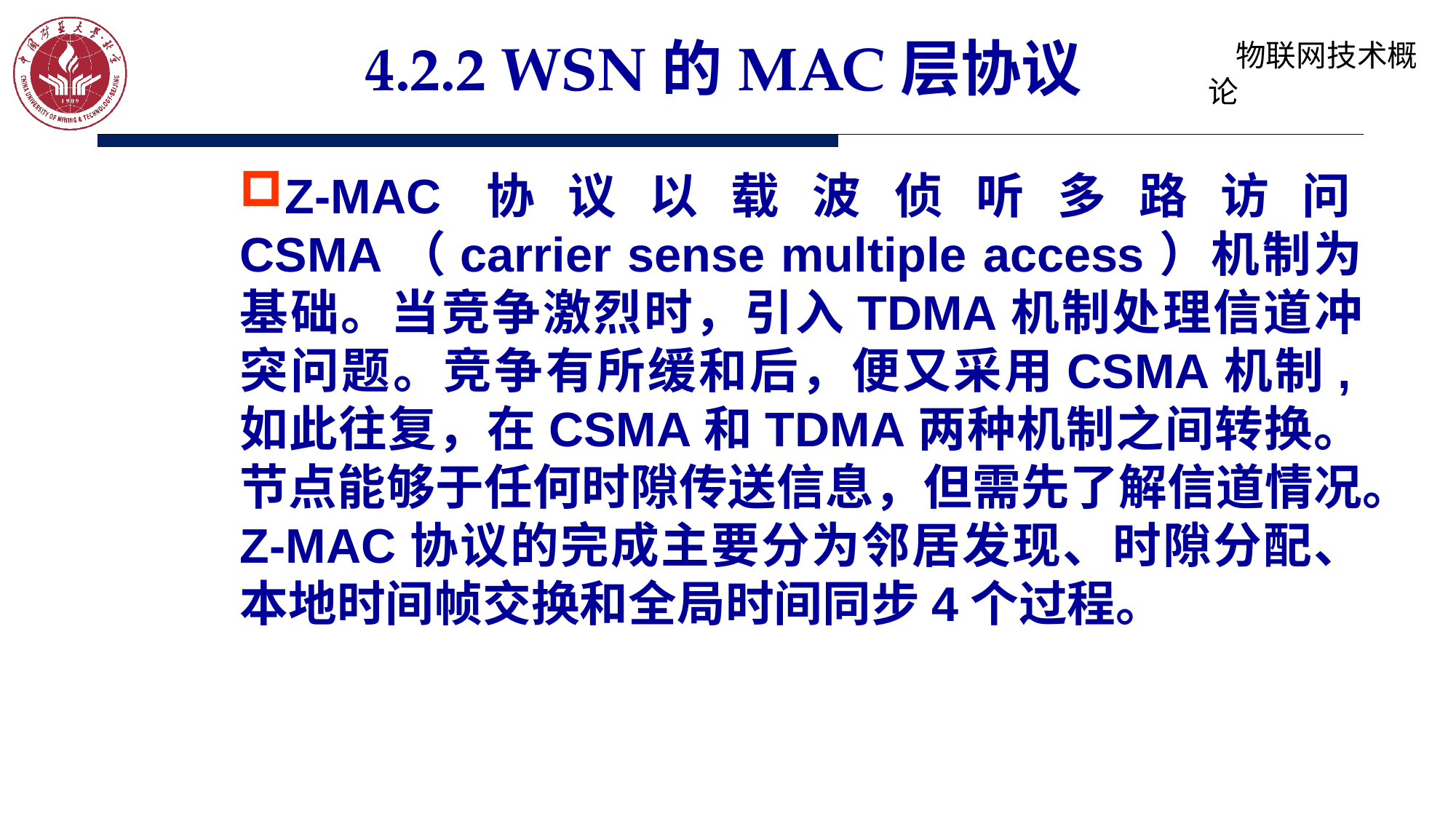

# 4.2.2 WSN的MAC层协议
Z-MAC协议以载波侦听多路访问CSMA（carrier sense multiple access）机制为基础。当竞争激烈时，引入TDMA机制处理信道冲突问题。竞争有所缓和后，便又采用CSMA机制,如此往复，在CSMA和TDMA两种机制之间转换。节点能够于任何时隙传送信息，但需先了解信道情况。Z-MAC协议的完成主要分为邻居发现、时隙分配、本地时间帧交换和全局时间同步4个过程。